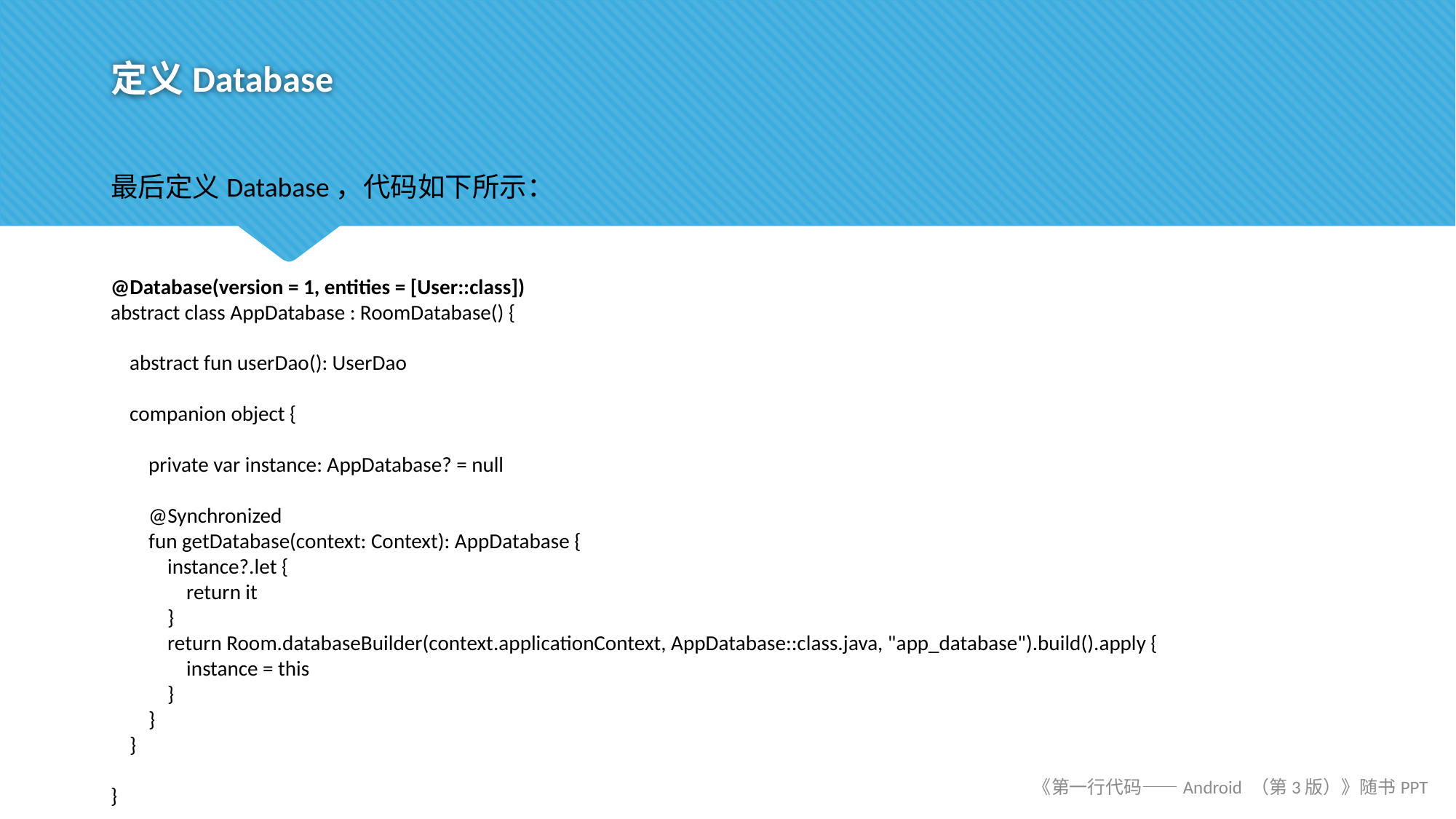

# 定义Database
最后定义Database，代码如下所示：
@Database(version = 1, entities = [User::class])
abstract class AppDatabase : RoomDatabase() {

    abstract fun userDao(): UserDao

    companion object {

        private var instance: AppDatabase? = null

        @Synchronized
        fun getDatabase(context: Context): AppDatabase {
            instance?.let {
                return it
            }
            return Room.databaseBuilder(context.applicationContext, AppDatabase::class.java, "app_database").build().apply {
                instance = this
            }
        }
    }

}